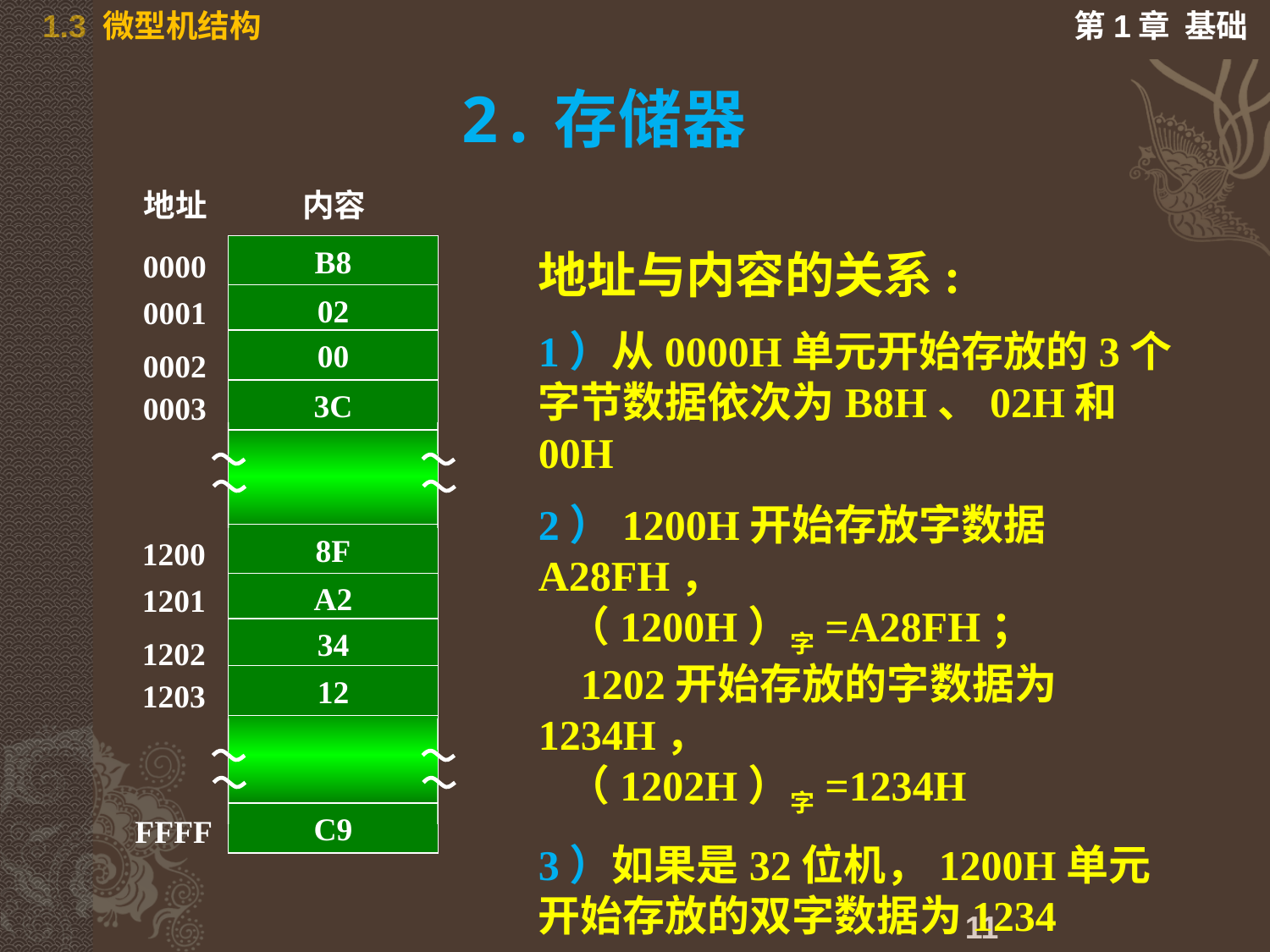

# 2.存储器
地址
内容
B8
0000
02
0001
00
0002
3C
0003

8F
1200
A2
1201
34
1202
12
1203

C9
FFFF
地址与内容的关系:
1）从0000H单元开始存放的3个字节数据依次为B8H、02H和00H
2）1200H开始存放字数据A28FH，
  （1200H）字=A28FH；
    1202开始存放的字数据为1234H，
  （1202H）字=1234H
3）如果是32位机，1200H单元开始存放的双字数据为1234  A28FH